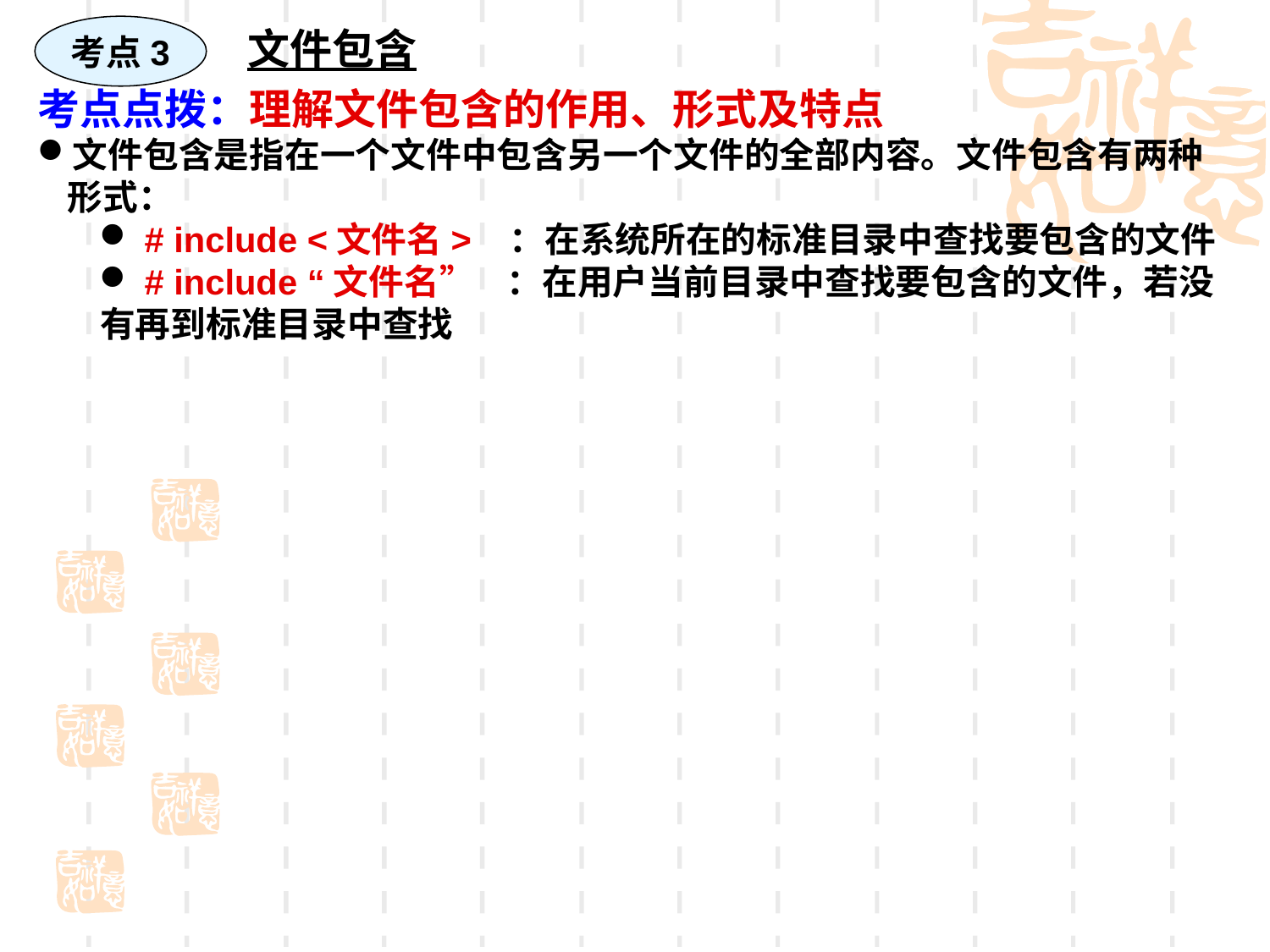

考点3
文件包含
考点点拨：理解文件包含的作用、形式及特点
文件包含是指在一个文件中包含另一个文件的全部内容。文件包含有两种形式：
 # include <文件名>   ：在系统所在的标准目录中查找要包含的文件
 # include “文件名”    ：在用户当前目录中查找要包含的文件，若没有再到标准目录中查找